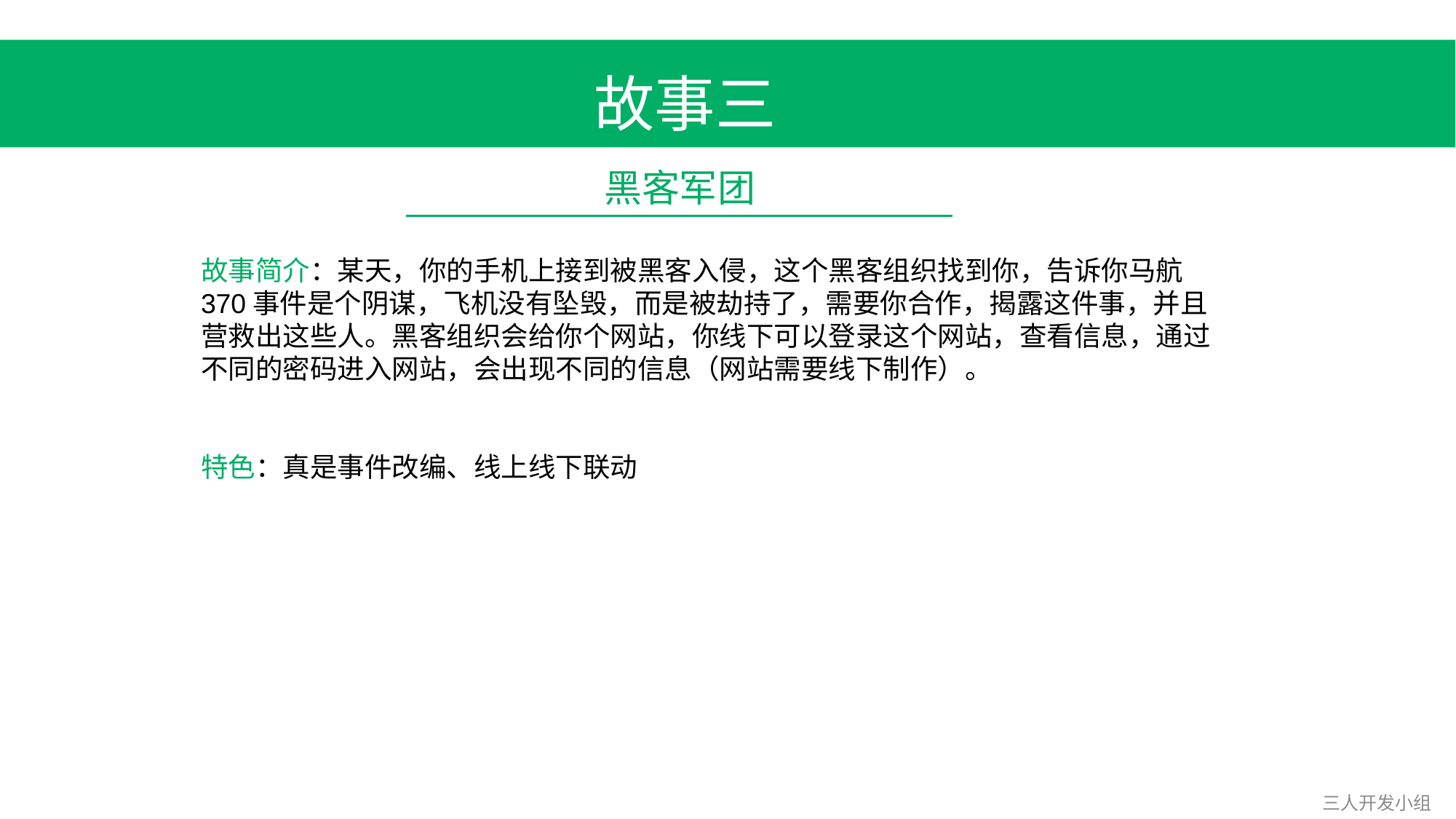

故事三
黑客军团
故事简介：某天，你的手机上接到被黑客入侵，这个黑客组织找到你，告诉你马航370事件是个阴谋，飞机没有坠毁，而是被劫持了，需要你合作，揭露这件事，并且营救出这些人。黑客组织会给你个网站，你线下可以登录这个网站，查看信息，通过不同的密码进入网站，会出现不同的信息（网站需要线下制作）。

特色：真是事件改编、线上线下联动
三人开发小组